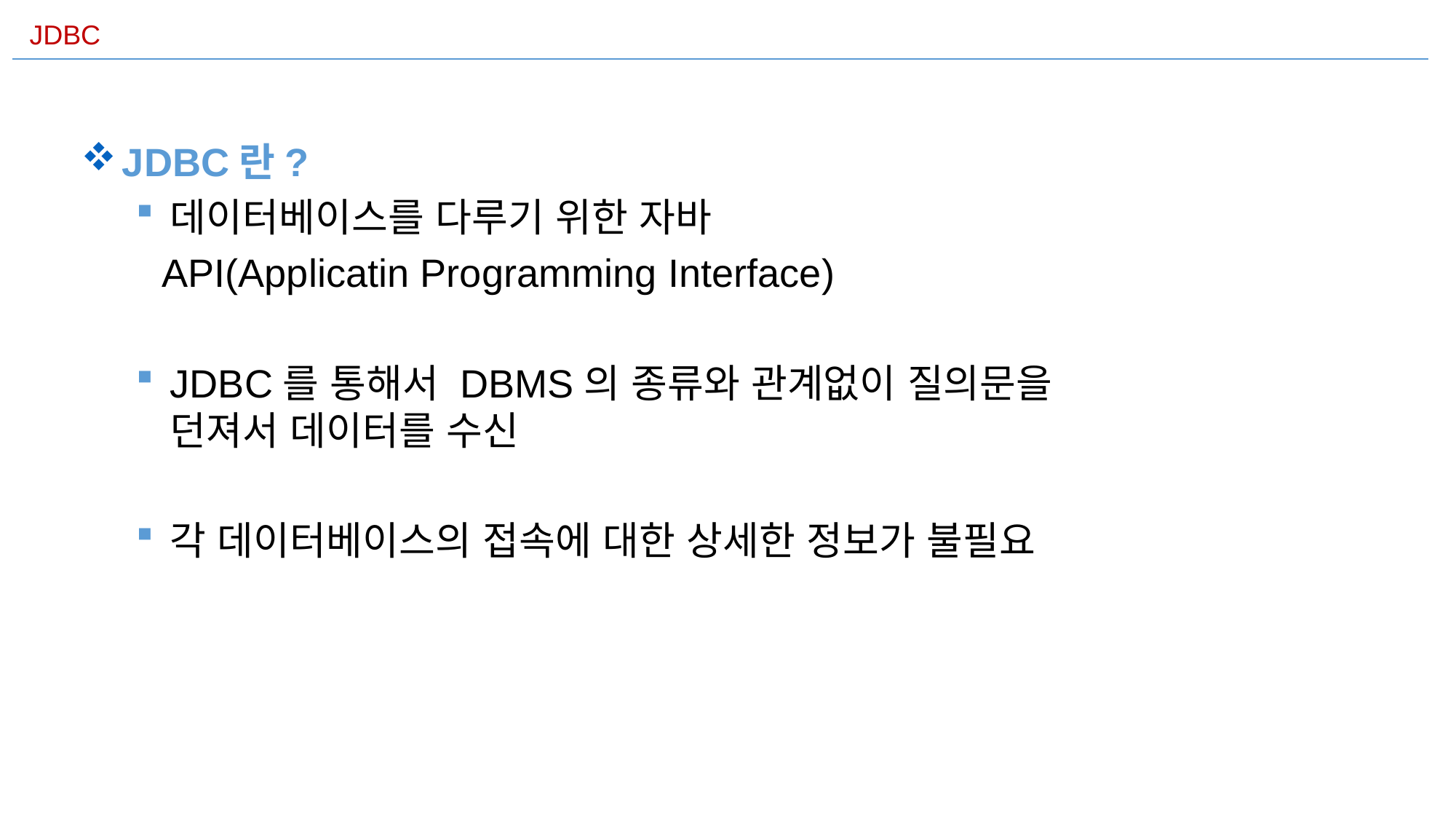

JDBC
JDBC란?
데이터베이스를 다루기 위한 자바
   API(Applicatin Programming Interface)

JDBC를 통해서 DBMS의 종류와 관계없이 질의문을 던져서 데이터를 수신

각 데이터베이스의 접속에 대한 상세한 정보가 불필요